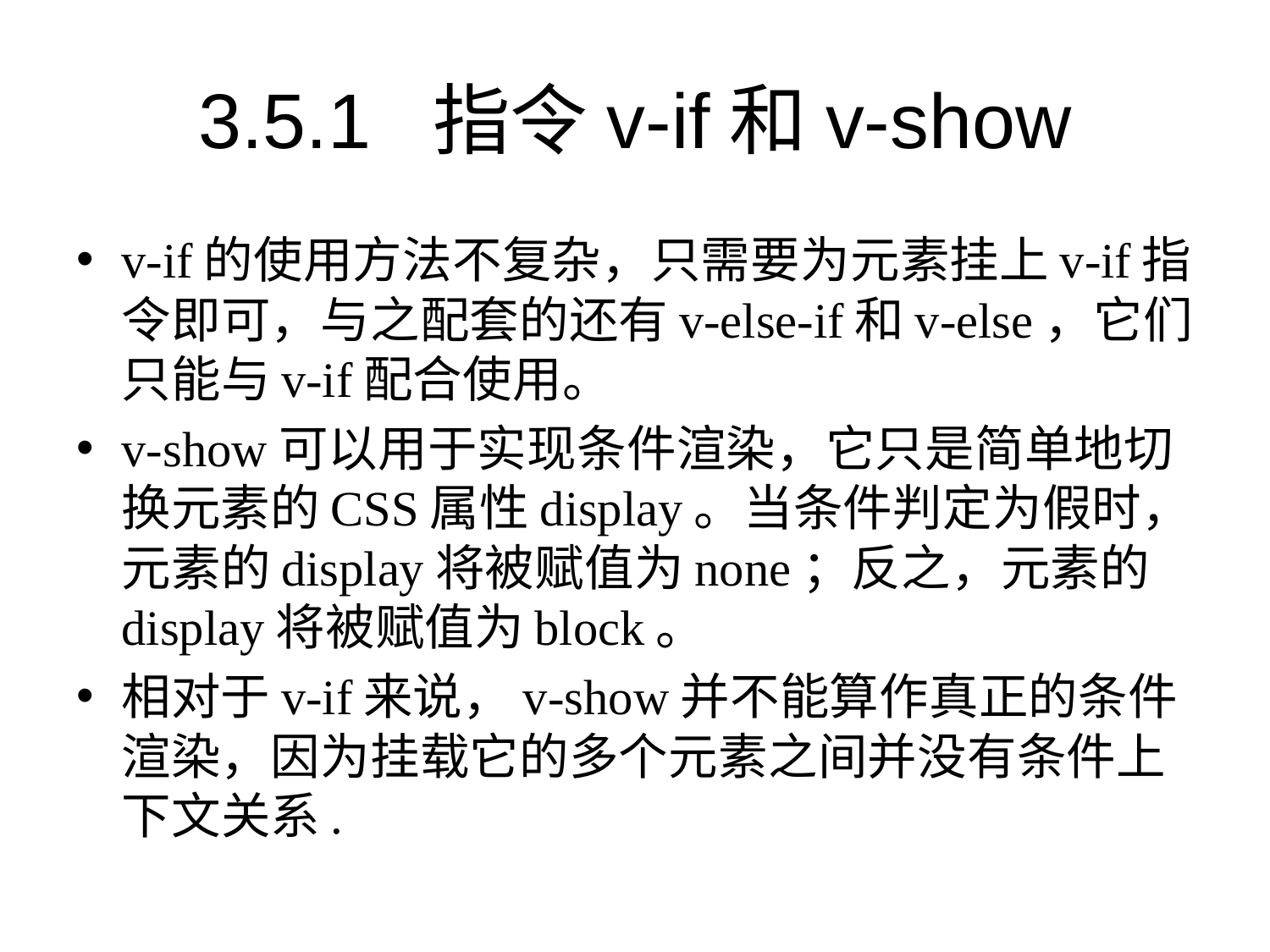

# 3.5.1  指令v-if和v-show
v-if的使用方法不复杂，只需要为元素挂上v-if指令即可，与之配套的还有v-else-if和v-else，它们只能与v-if配合使用。
v-show可以用于实现条件渲染，它只是简单地切换元素的CSS属性display。当条件判定为假时，元素的display将被赋值为none；反之，元素的display将被赋值为block。
相对于v-if来说，v-show并不能算作真正的条件渲染，因为挂载它的多个元素之间并没有条件上下文关系.